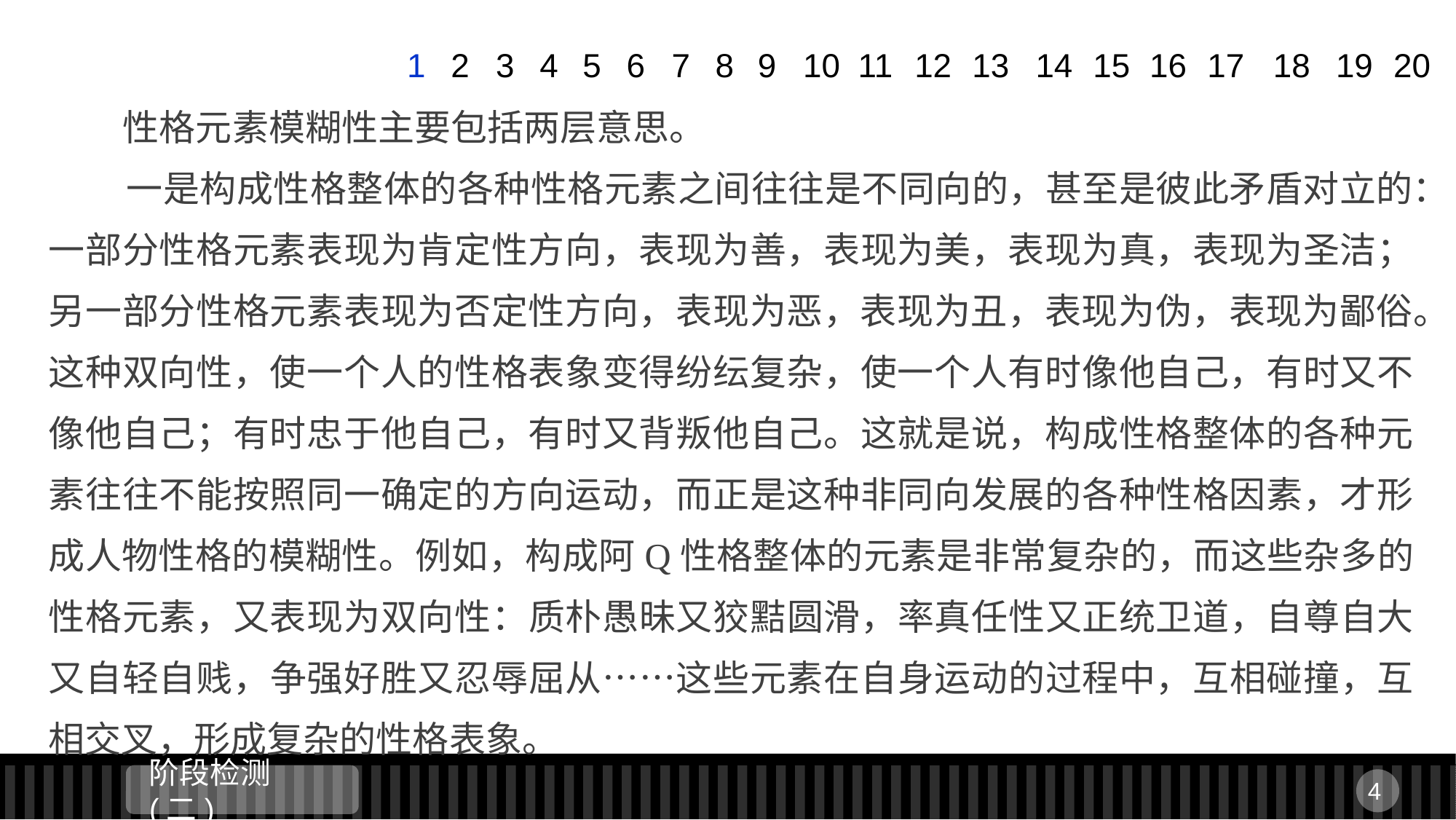

1
2
3
4
5
6
7
8
9
11
12
13
14
15
16
17
18
19
20
10
        性格元素模糊性主要包括两层意思。
        一是构成性格整体的各种性格元素之间往往是不同向的，甚至是彼此矛盾对立的：一部分性格元素表现为肯定性方向，表现为善，表现为美，表现为真，表现为圣洁；另一部分性格元素表现为否定性方向，表现为恶，表现为丑，表现为伪，表现为鄙俗。这种双向性，使一个人的性格表象变得纷纭复杂，使一个人有时像他自己，有时又不像他自己；有时忠于他自己，有时又背叛他自己。这就是说，构成性格整体的各种元素往往不能按照同一确定的方向运动，而正是这种非同向发展的各种性格因素，才形成人物性格的模糊性。例如，构成阿Q性格整体的元素是非常复杂的，而这些杂多的性格元素，又表现为双向性：质朴愚昧又狡黠圆滑，率真任性又正统卫道，自尊自大又自轻自贱，争强好胜又忍辱屈从……这些元素在自身运动的过程中，互相碰撞，互相交叉，形成复杂的性格表象。